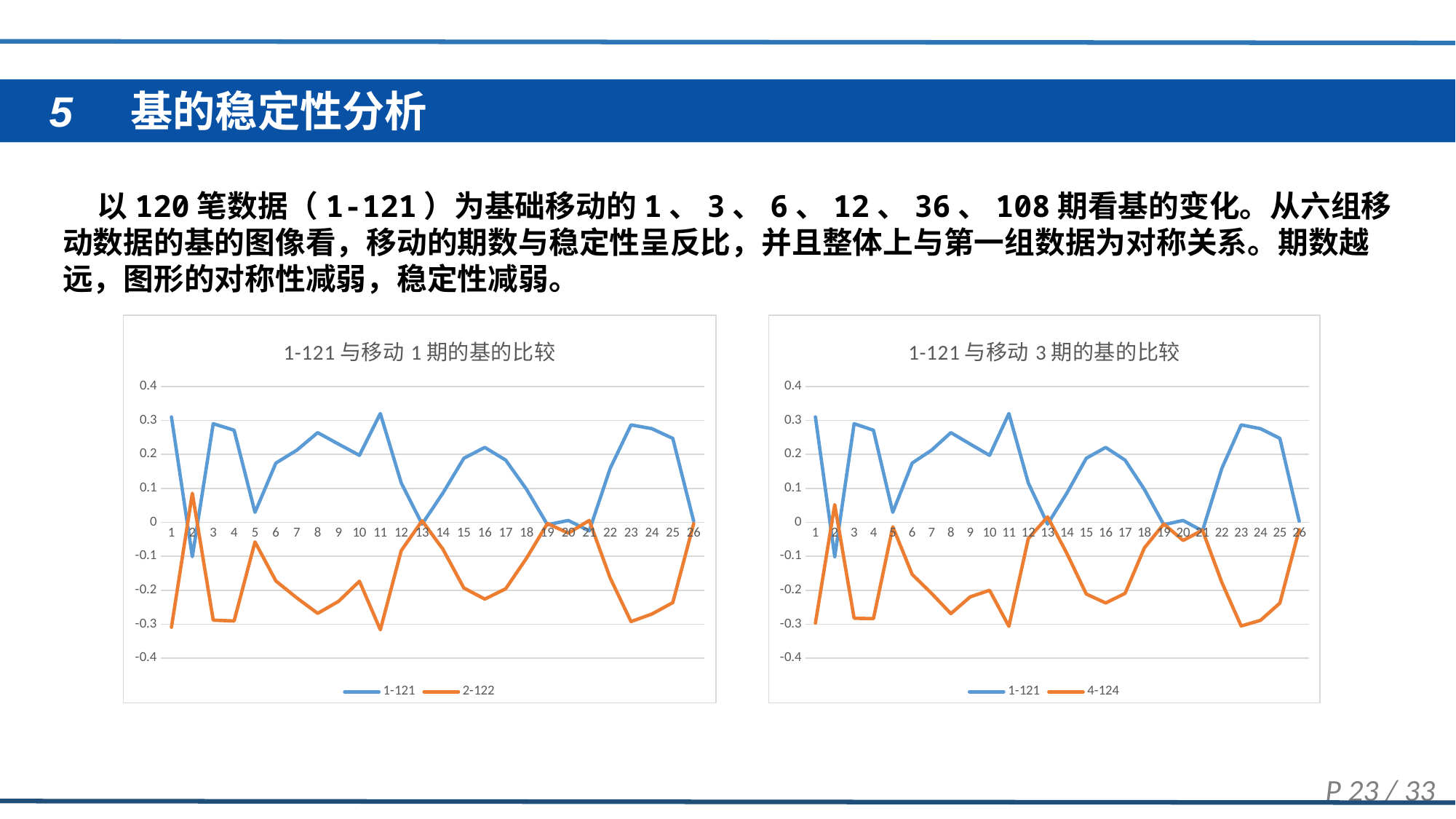

5    基的稳定性分析
    以120笔数据（1-121）为基础移动的1、3、6、12、36、108期看基的变化。从六组移动数据的基的图像看，移动的期数与稳定性呈反比，并且整体上与第一组数据为对称关系。期数越远，图形的对称性减弱，稳定性减弱。

### Chart: 1-121与移动1期的基的比较

| Category | 1-121 | 2-122 |
|---|---|---|

### Chart: 1-121与移动3期的基的比较

| Category | 1-121 | 4-124 |
|---|---|---|